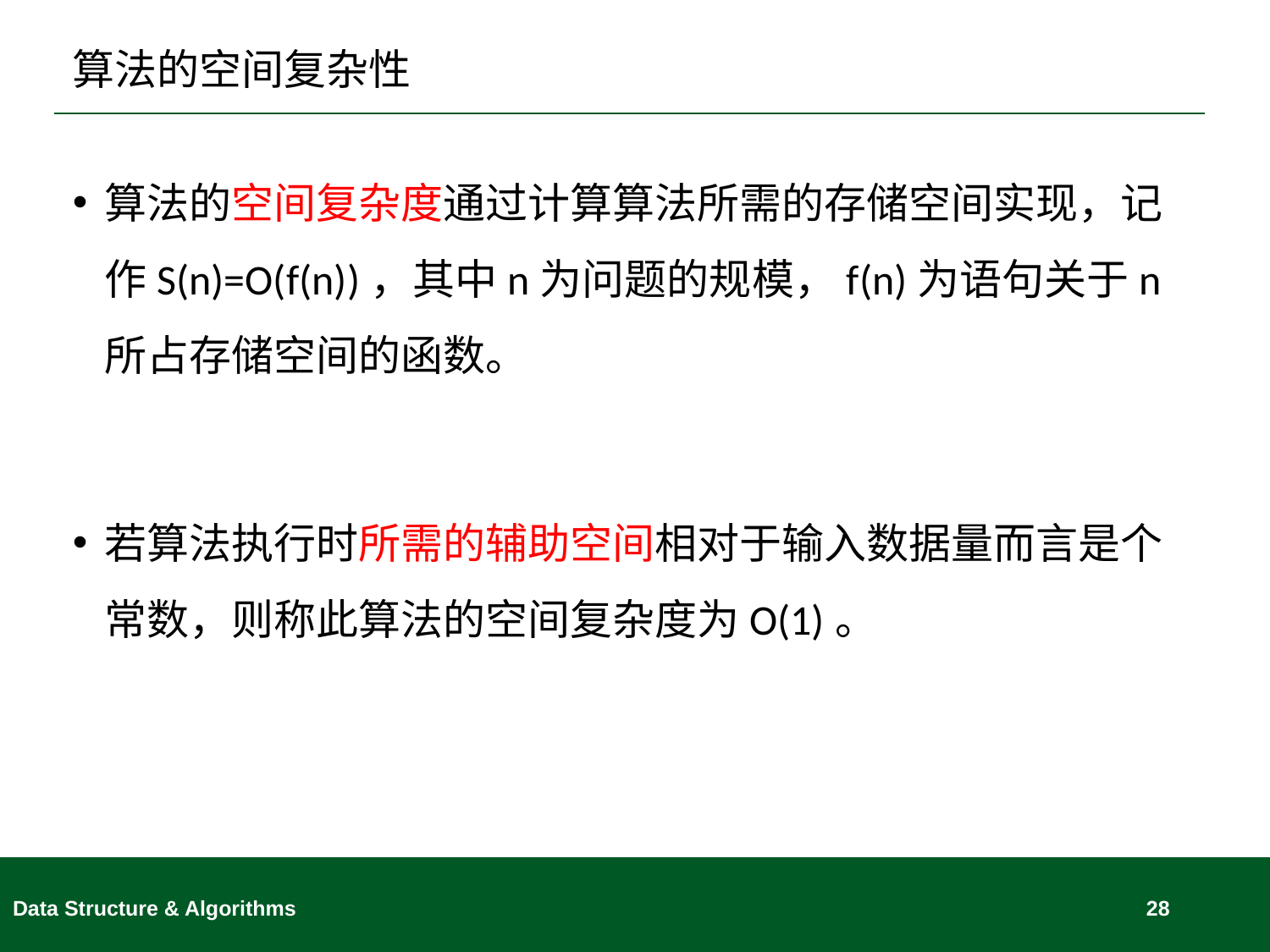

# 算法的空间复杂性
算法的空间复杂度通过计算算法所需的存储空间实现，记作S(n)=O(f(n))，其中n为问题的规模，f(n)为语句关于n所占存储空间的函数。

若算法执行时所需的辅助空间相对于输入数据量而言是个常数，则称此算法的空间复杂度为O(1)。
Data Structure & Algorithms
28